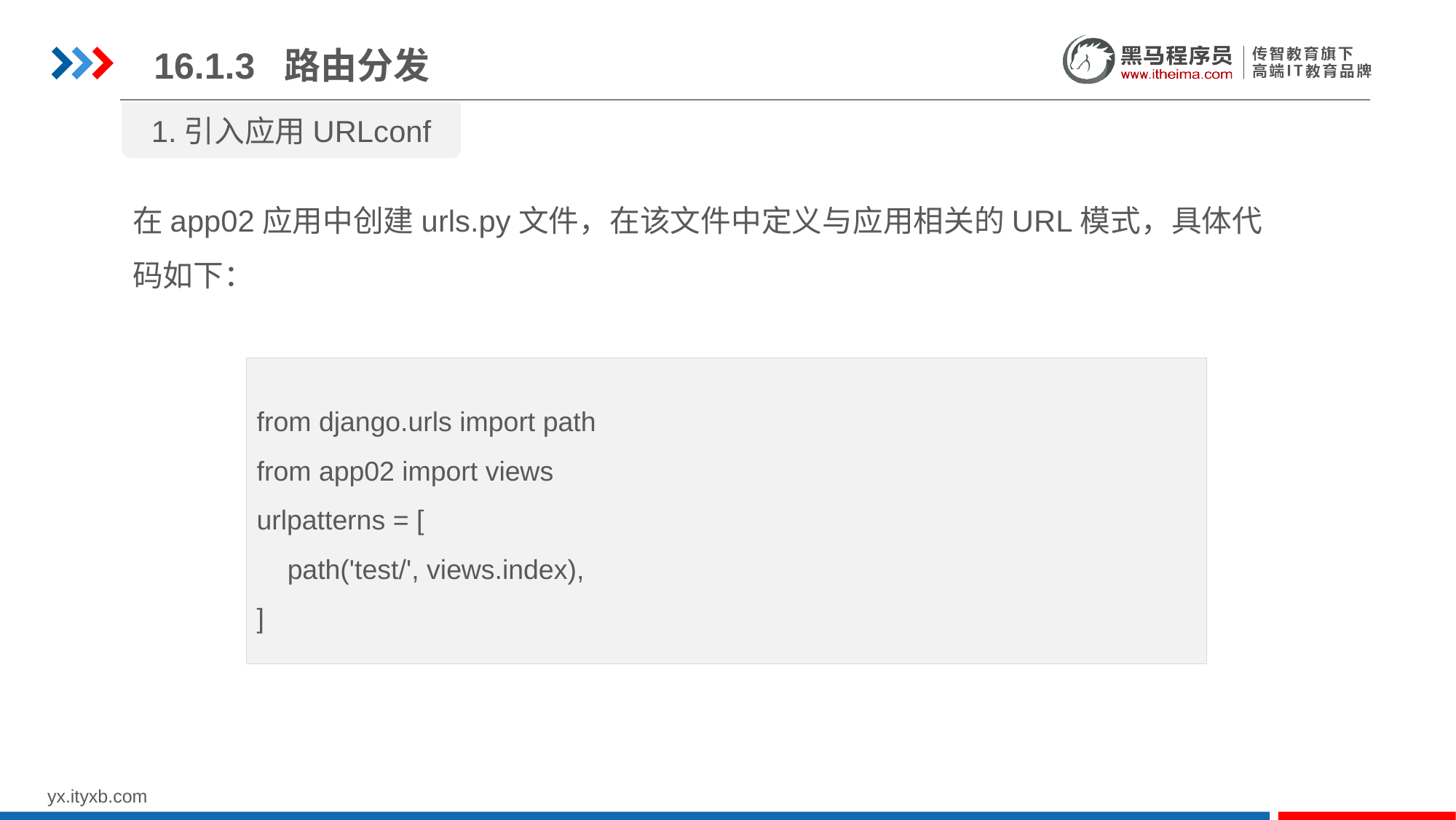

16.1.3  路由分发

1.引入应用URLconf
在app02应用中创建urls.py文件，在该文件中定义与应用相关的URL模式，具体代码如下：
from django.urls import path
from app02 import views
urlpatterns = [
    path('test/', views.index),
]